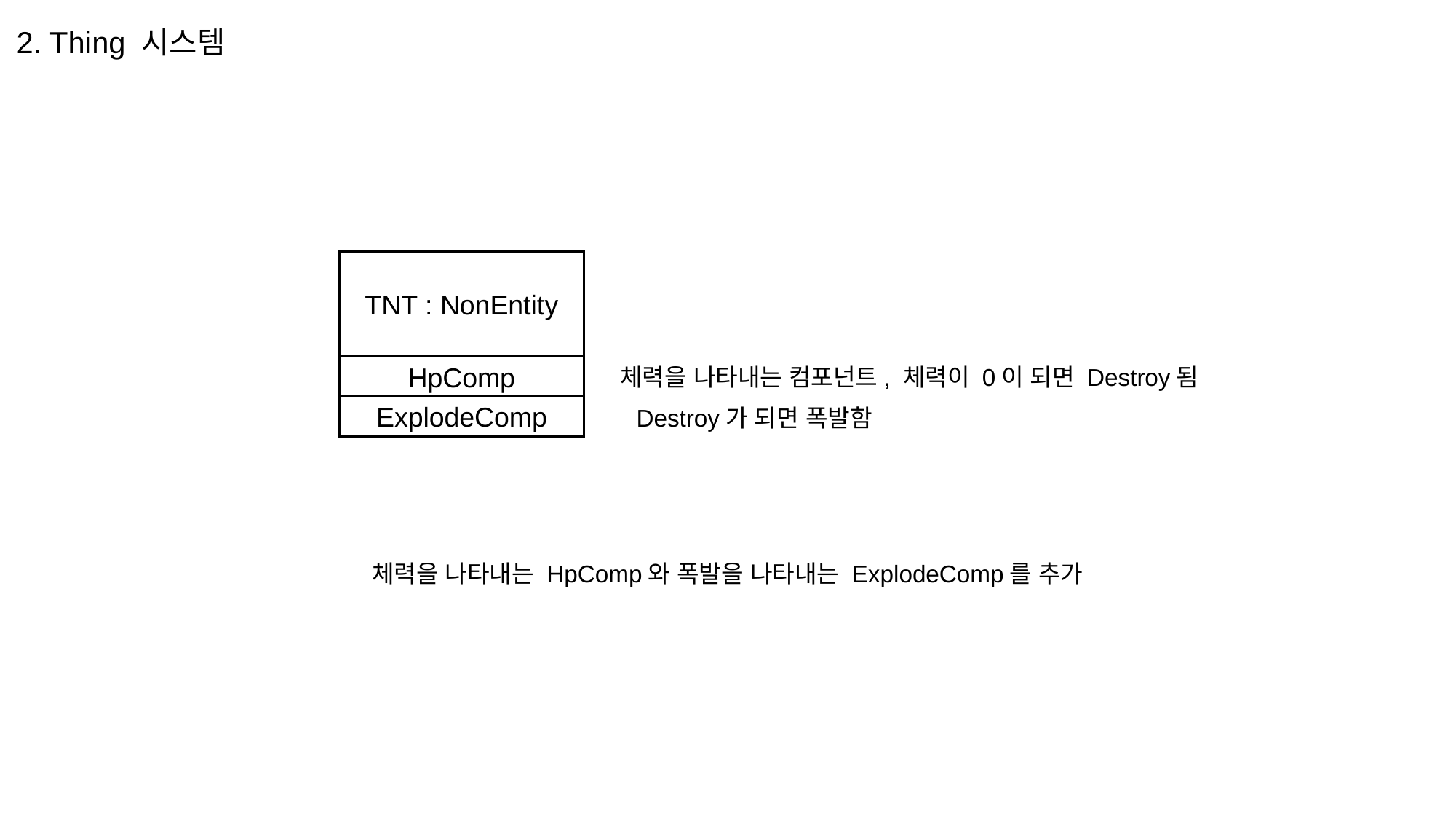

2. Thing 시스템
TNT : NonEntity
HpComp
체력을 나타내는 컴포넌트, 체력이 0이 되면 Destroy됨
ExplodeComp
Destroy가 되면 폭발함
체력을 나타내는 HpComp와 폭발을 나타내는 ExplodeComp를 추가